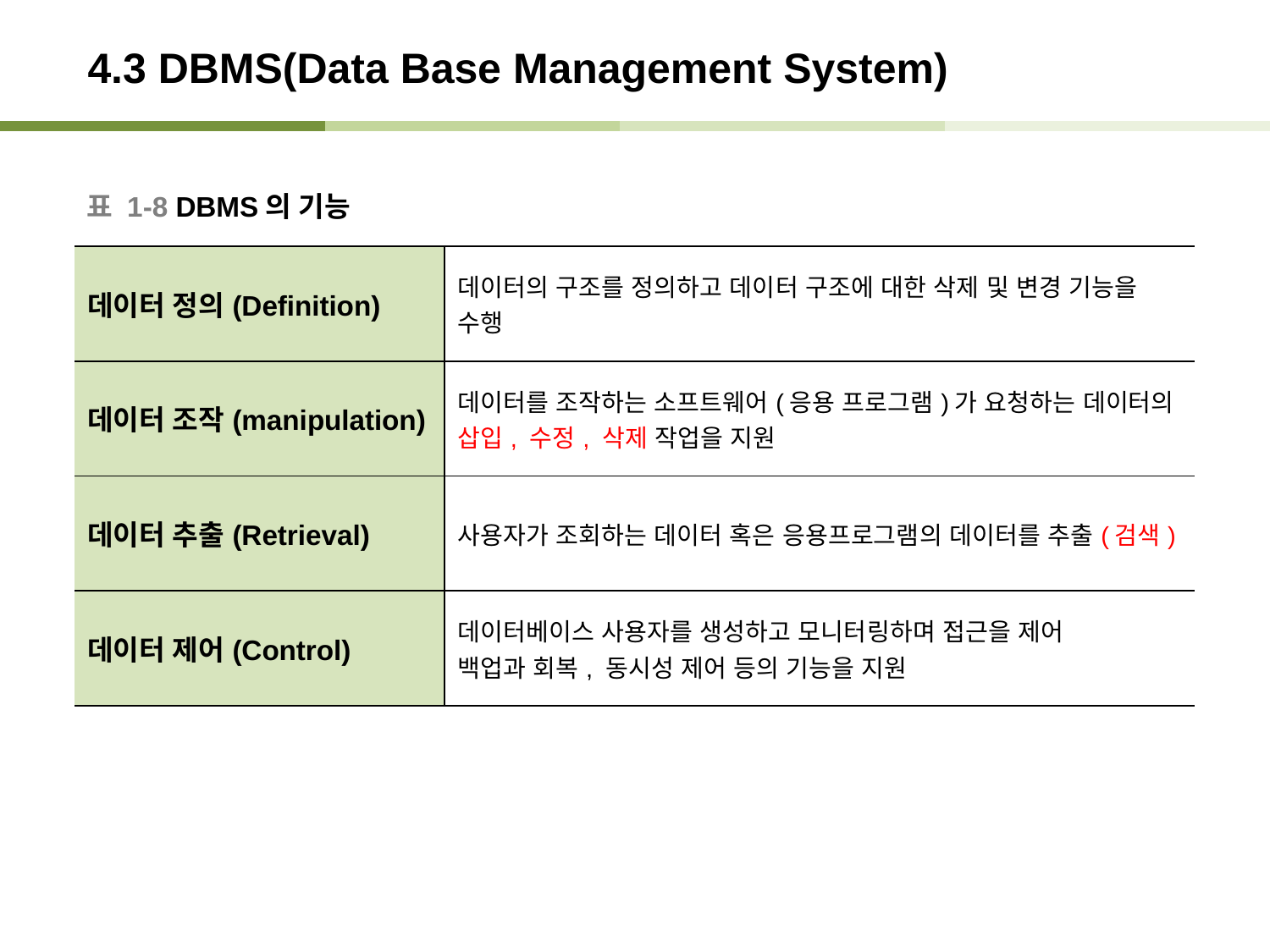

# 4.3 DBMS(Data Base Management System)
표 1-8 DBMS의 기능
| 데이터 정의(Definition) | 데이터의 구조를 정의하고 데이터 구조에 대한 삭제 및 변경 기능을 수행 |
| --- | --- |
| 데이터 조작(manipulation) | 데이터를 조작하는 소프트웨어(응용 프로그램)가 요청하는 데이터의 삽입, 수정, 삭제 작업을 지원 |
| 데이터 추출(Retrieval) | 사용자가 조회하는 데이터 혹은 응용프로그램의 데이터를 추출(검색) |
| 데이터 제어(Control) | 데이터베이스 사용자를 생성하고 모니터링하며 접근을 제어 백업과 회복, 동시성 제어 등의 기능을 지원 |